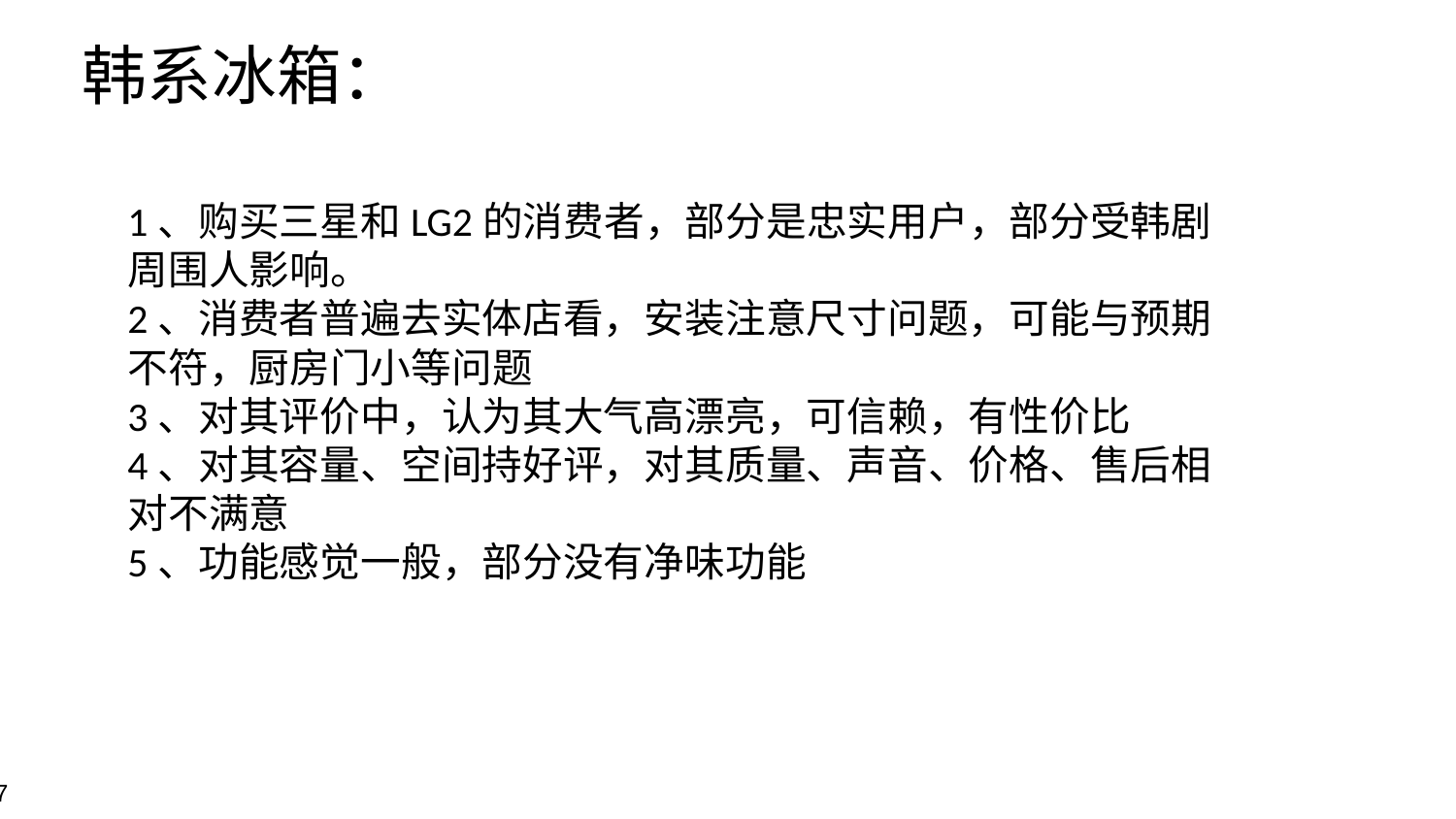

# 韩系冰箱：
1、购买三星和LG2的消费者，部分是忠实用户，部分受韩剧周围人影响。
2、消费者普遍去实体店看，安装注意尺寸问题，可能与预期不符，厨房门小等问题
3、对其评价中，认为其大气高漂亮，可信赖，有性价比
4、对其容量、空间持好评，对其质量、声音、价格、售后相对不满意
5、功能感觉一般，部分没有净味功能